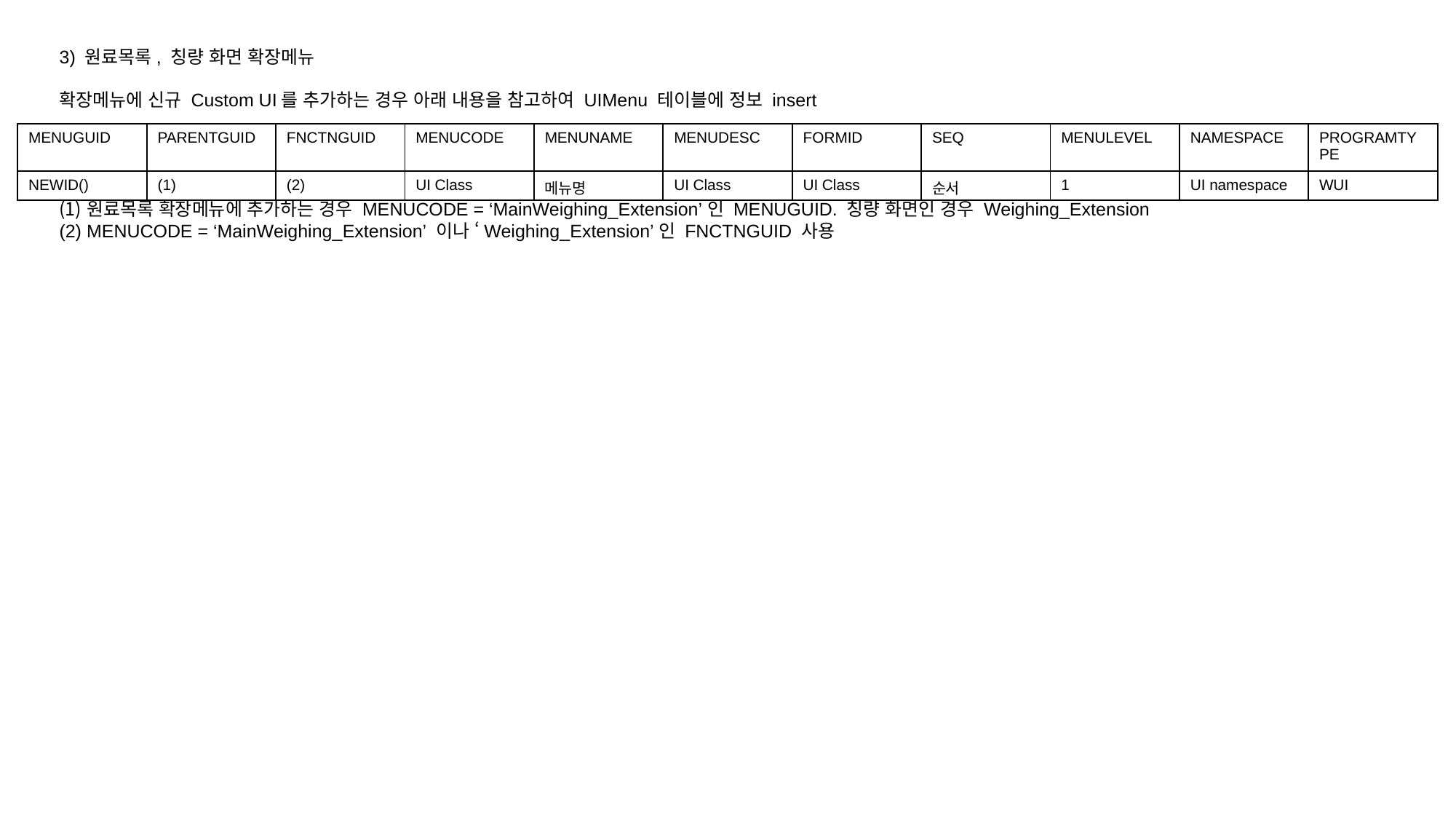

3) 원료목록, 칭량 화면 확장메뉴

확장메뉴에 신규 Custom UI를 추가하는 경우 아래 내용을 참고하여 UIMenu 테이블에 정보 insert

원료목록 확장메뉴에 추가하는 경우 MENUCODE = ‘MainWeighing_Extension’인 MENUGUID. 칭량 화면인 경우 Weighing_Extension
MENUCODE = ‘MainWeighing_Extension’ 이나 ‘Weighing_Extension’인 FNCTNGUID 사용
| MENUGUID | PARENTGUID | FNCTNGUID | MENUCODE | MENUNAME | MENUDESC | FORMID | SEQ | MENULEVEL | NAMESPACE | PROGRAMTYPE |
| --- | --- | --- | --- | --- | --- | --- | --- | --- | --- | --- |
| NEWID() | (1) | (2) | UI Class | 메뉴명 | UI Class | UI Class | 순서 | 1 | UI namespace | WUI |